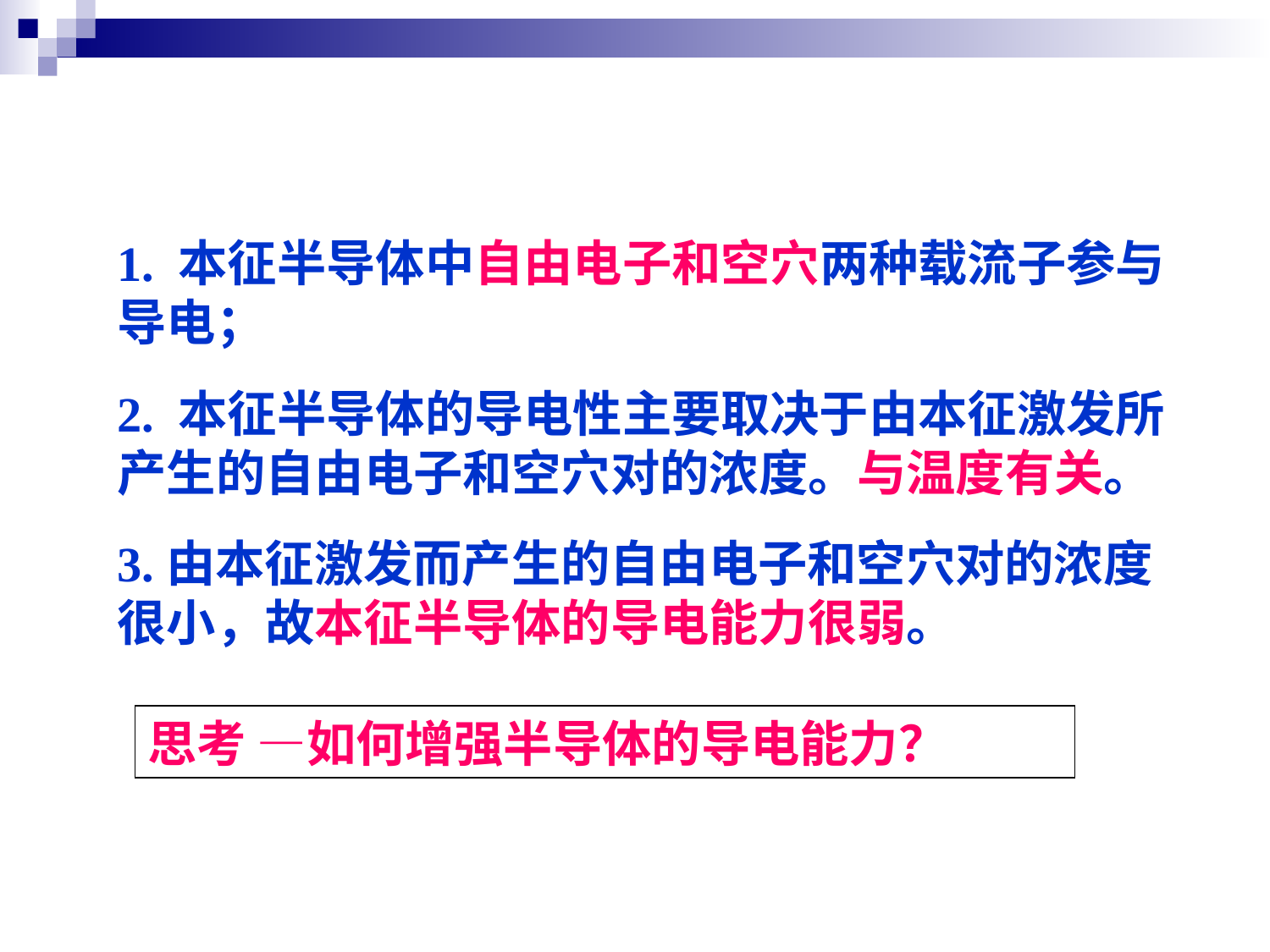

1. 本征半导体中自由电子和空穴两种载流子参与导电；
2. 本征半导体的导电性主要取决于由本征激发所产生的自由电子和空穴对的浓度。与温度有关。
3.由本征激发而产生的自由电子和空穴对的浓度很小，故本征半导体的导电能力很弱。
思考 —如何增强半导体的导电能力？

21